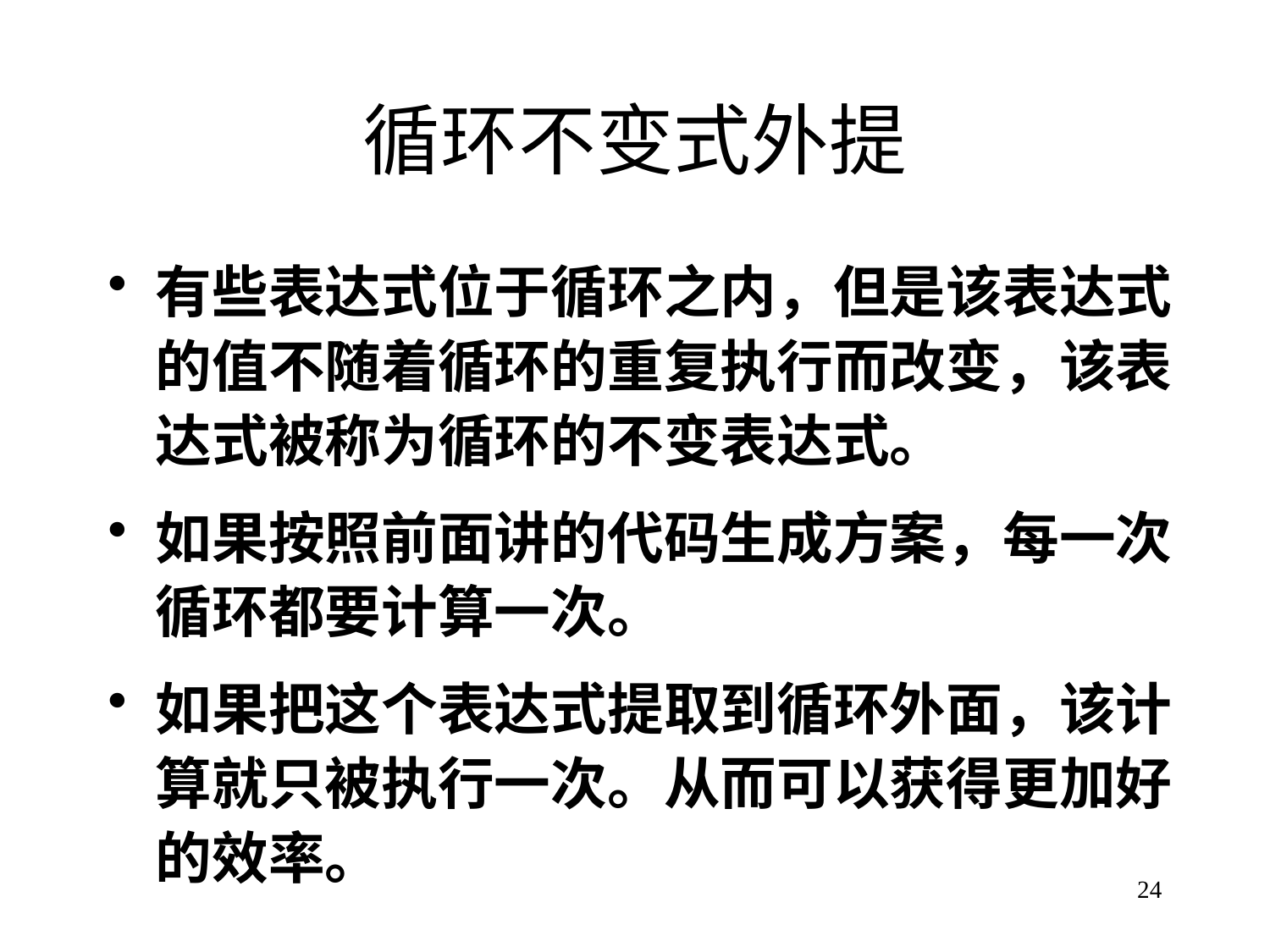

# 循环不变式外提
有些表达式位于循环之内，但是该表达式的值不随着循环的重复执行而改变，该表达式被称为循环的不变表达式。
如果按照前面讲的代码生成方案，每一次循环都要计算一次。
如果把这个表达式提取到循环外面，该计算就只被执行一次。从而可以获得更加好的效率。
24